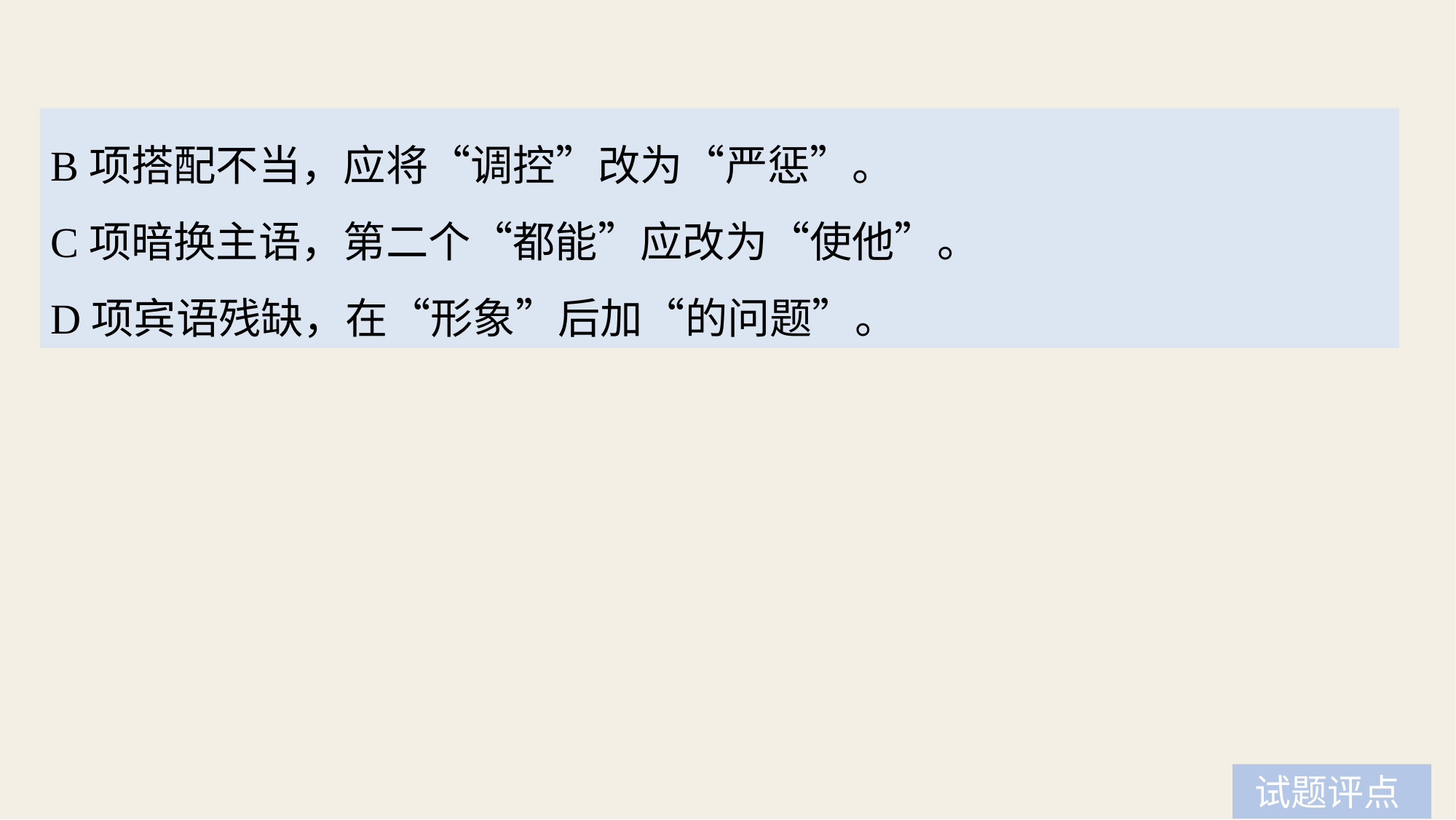

B项搭配不当，应将“调控”改为“严惩”。
C项暗换主语，第二个“都能”应改为“使他”。
D项宾语残缺，在“形象”后加“的问题”。
试题评点